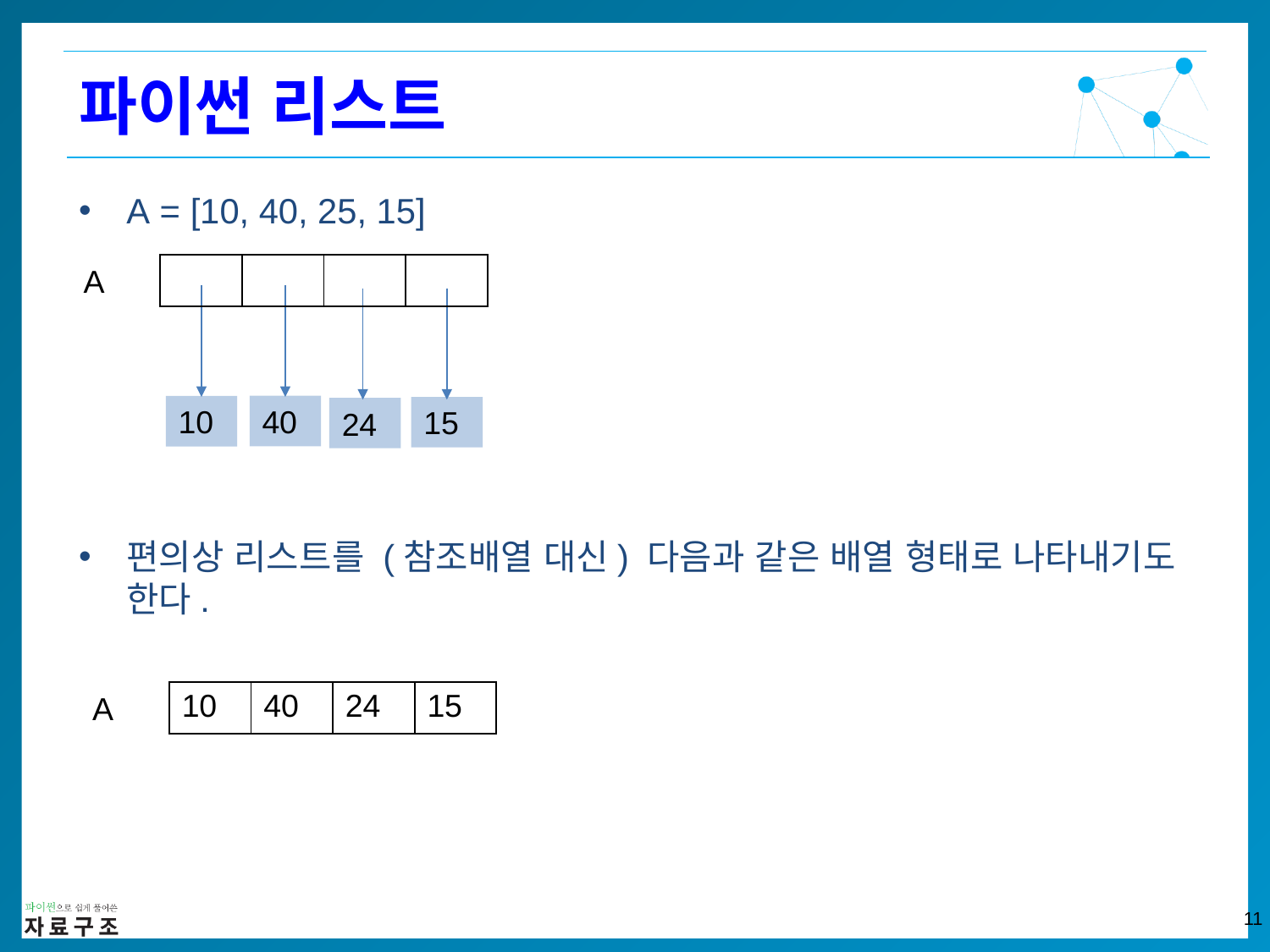

파이썬 리스트
A = [10, 40, 25, 15]

편의상 리스트를 (참조배열 대신) 다음과 같은 배열 형태로 나타내기도 한다.

|  |  |  |  |
| --- | --- | --- | --- |
A
40
10
15
24
| 10 | 40 | 24 | 15 |
| --- | --- | --- | --- |
A